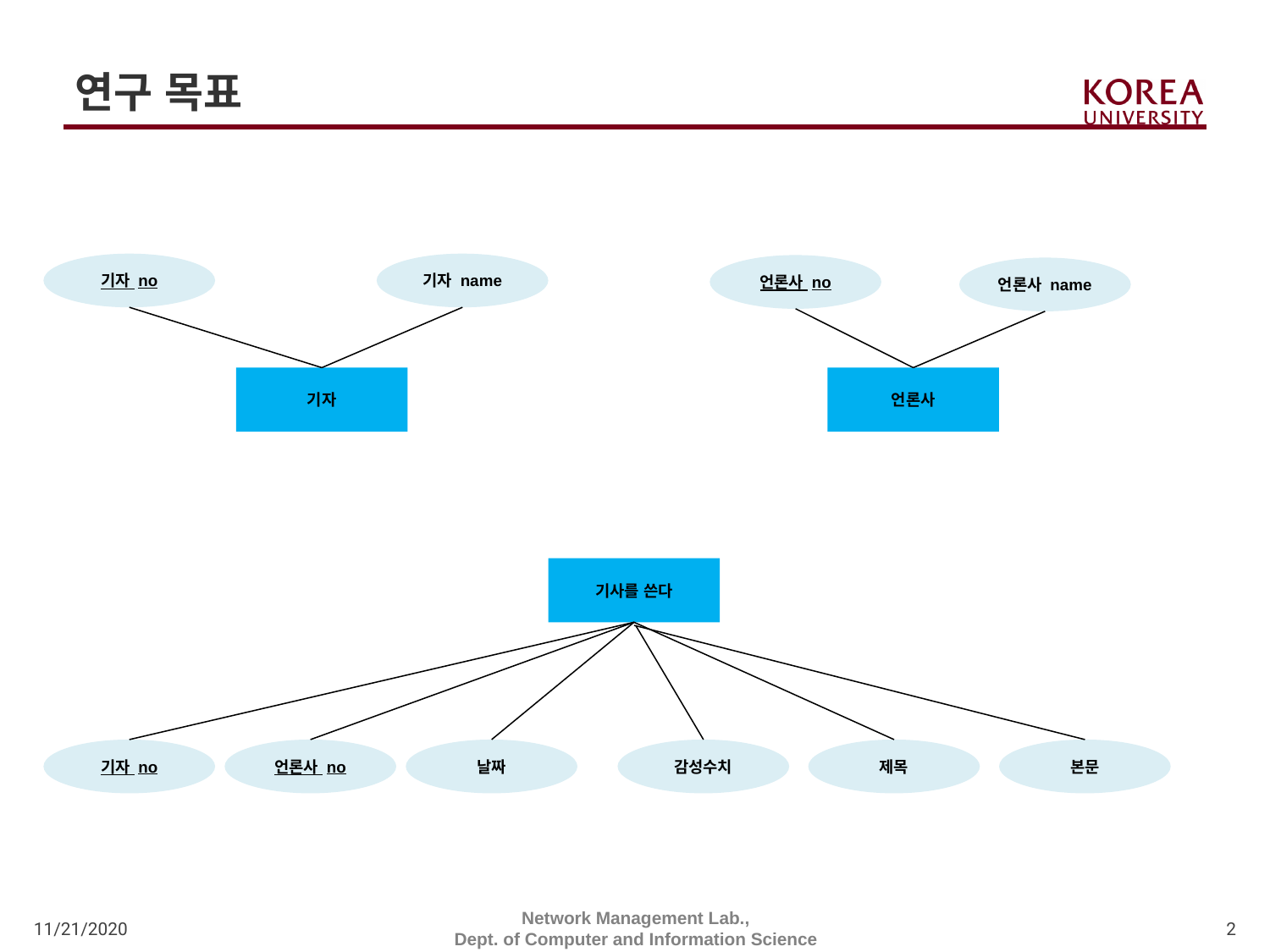

# 연구 목표

기자 no
기자 name
언론사 no
언론사 name
기자
언론사
기사를 쓴다
기자 no
언론사 no
날짜
감성수치
제목
본문
11/21/2020
Network Management Lab.,
Dept. of Computer and Information Science
2